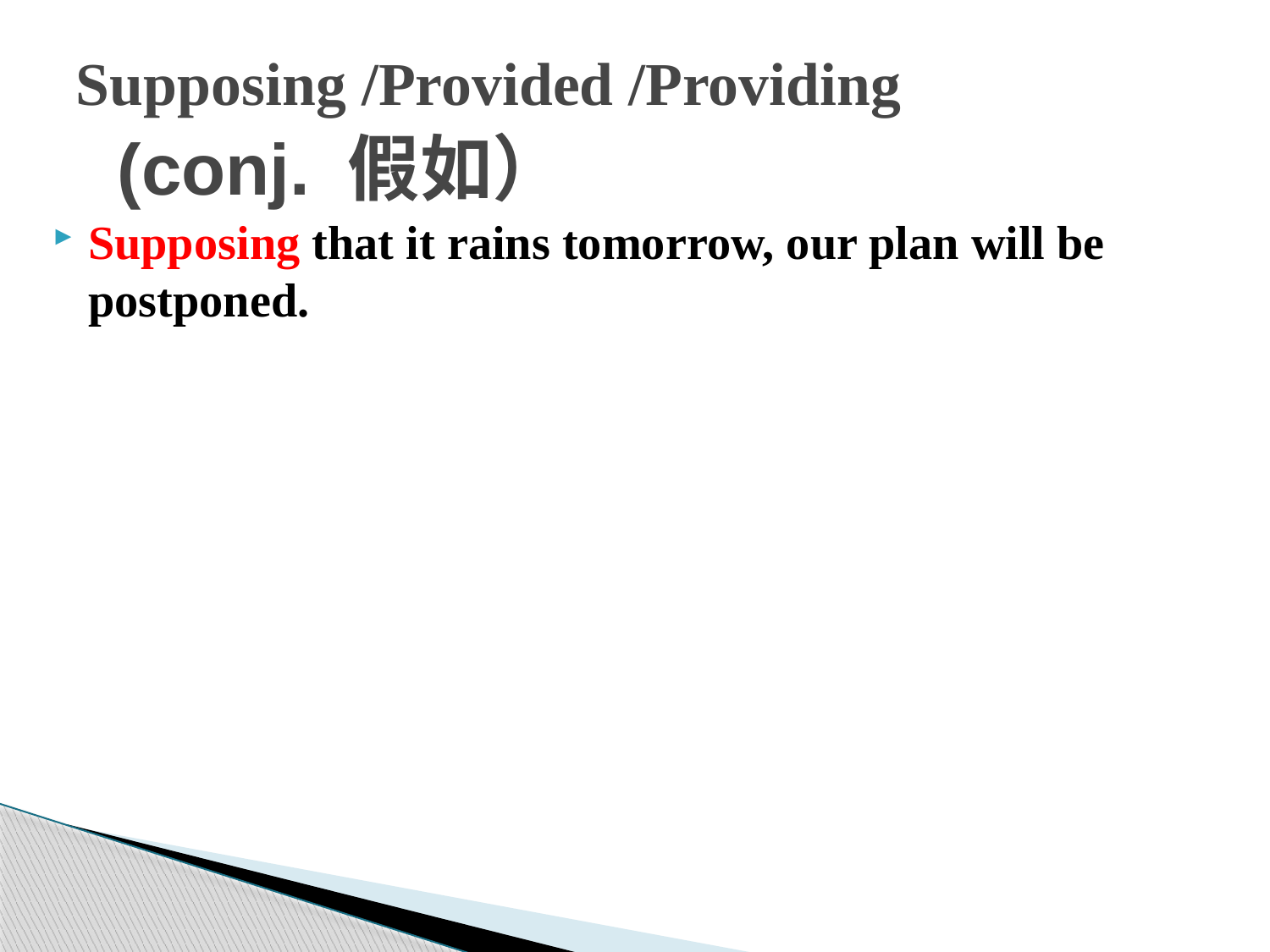

# Supposing /Provided /Providing
(conj. 假如）
Supposing that it rains tomorrow, our plan will be postponed.